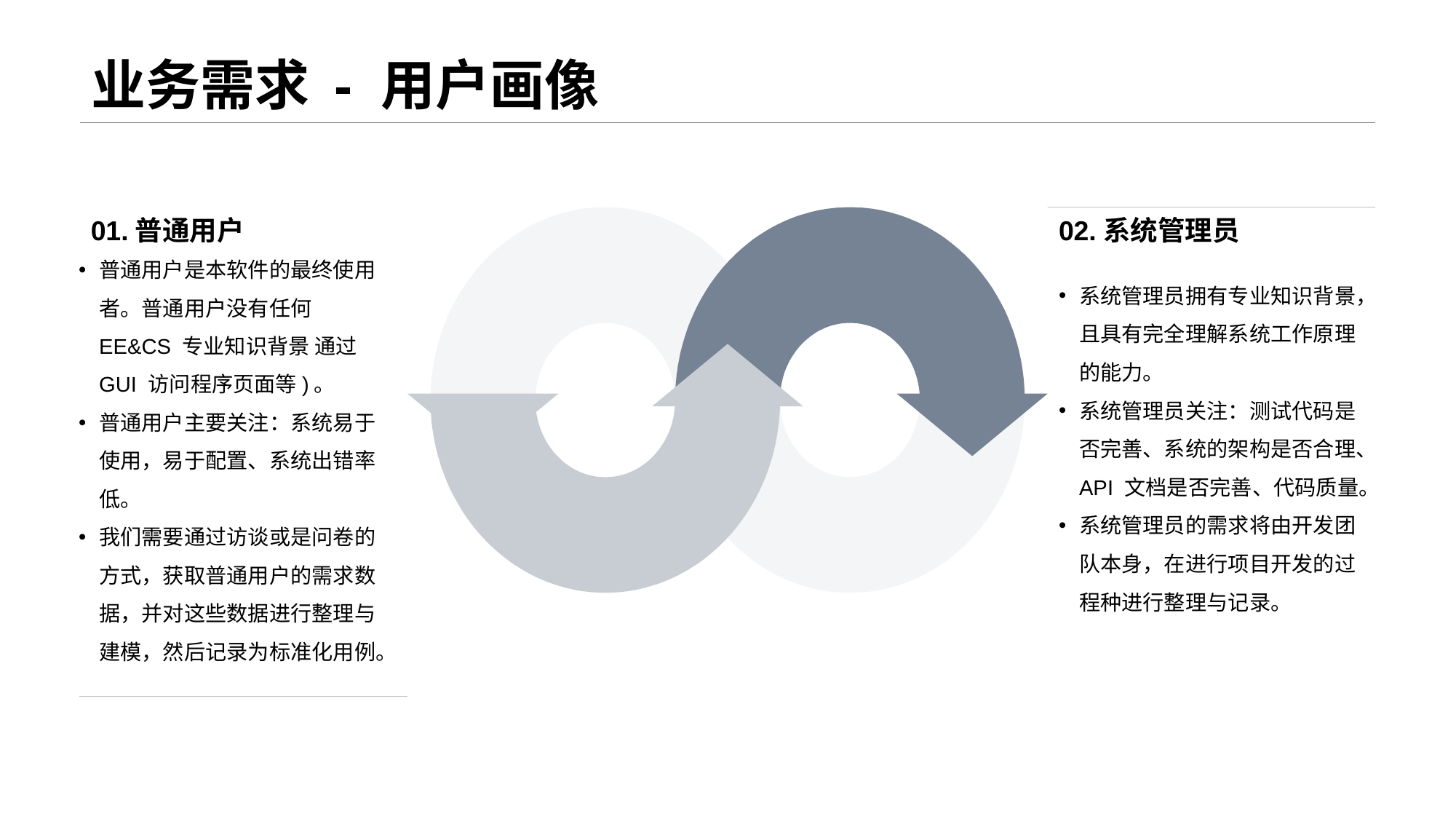

# 业务需求 - 用户画像

01.普通用户
普通用户是本软件的最终使用者。普通用户没有任何 EE&CS 专业知识背景 通过 GUI 访问程序页面等)。
普通用户主要关注：系统易于使用，易于配置、系统出错率低。
我们需要通过访谈或是问卷的方式，获取普通用户的需求数据，并对这些数据进行整理与建模，然后记录为标准化用例。
02.系统管理员
系统管理员拥有专业知识背景，且具有完全理解系统工作原理的能力。
系统管理员关注：测试代码是否完善、系统的架构是否合理、API 文档是否完善、代码质量。
系统管理员的需求将由开发团队本身，在进行项目开发的过程种进行整理与记录。